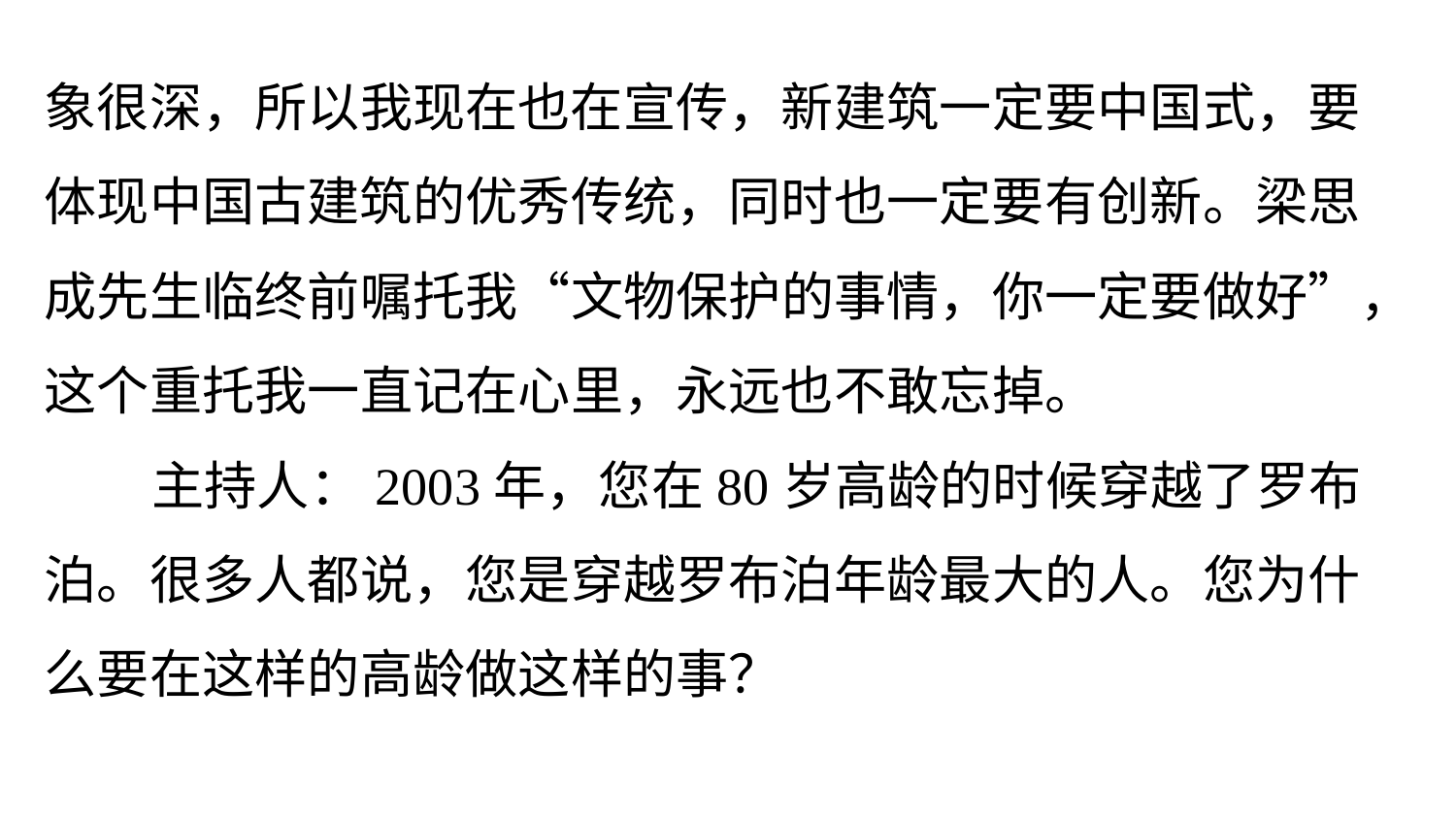

象很深，所以我现在也在宣传，新建筑一定要中国式，要体现中国古建筑的优秀传统，同时也一定要有创新。梁思成先生临终前嘱托我“文物保护的事情，你一定要做好”，这个重托我一直记在心里，永远也不敢忘掉。
        主持人：2003年，您在80岁高龄的时候穿越了罗布泊。很多人都说，您是穿越罗布泊年龄最大的人。您为什么要在这样的高龄做这样的事？